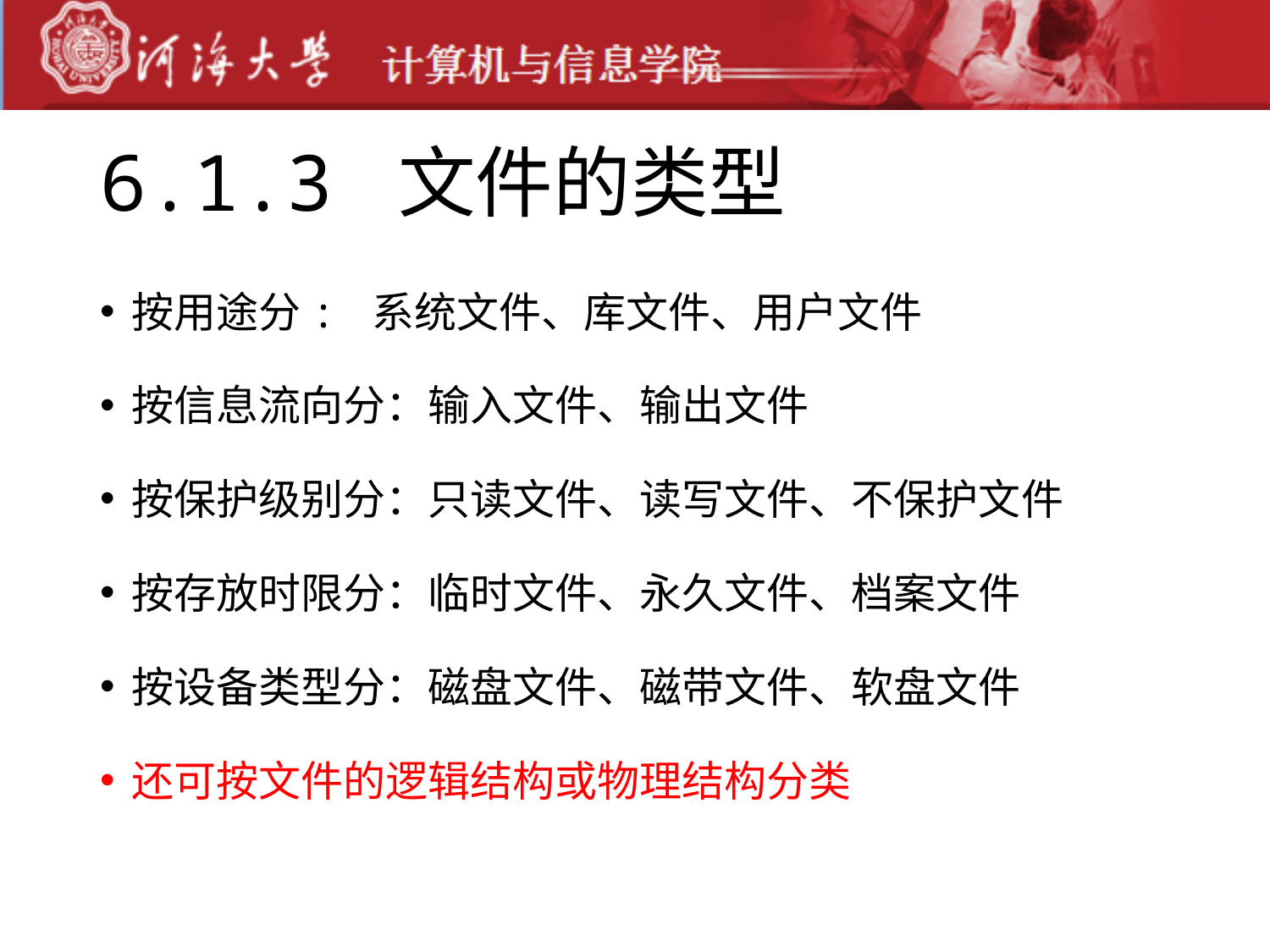

# 6.1.3 文件的类型
按用途分: 系统文件、库文件、用户文件
按信息流向分：输入文件、输出文件
按保护级别分：只读文件、读写文件、不保护文件
按存放时限分：临时文件、永久文件、档案文件
按设备类型分：磁盘文件、磁带文件、软盘文件
还可按文件的逻辑结构或物理结构分类